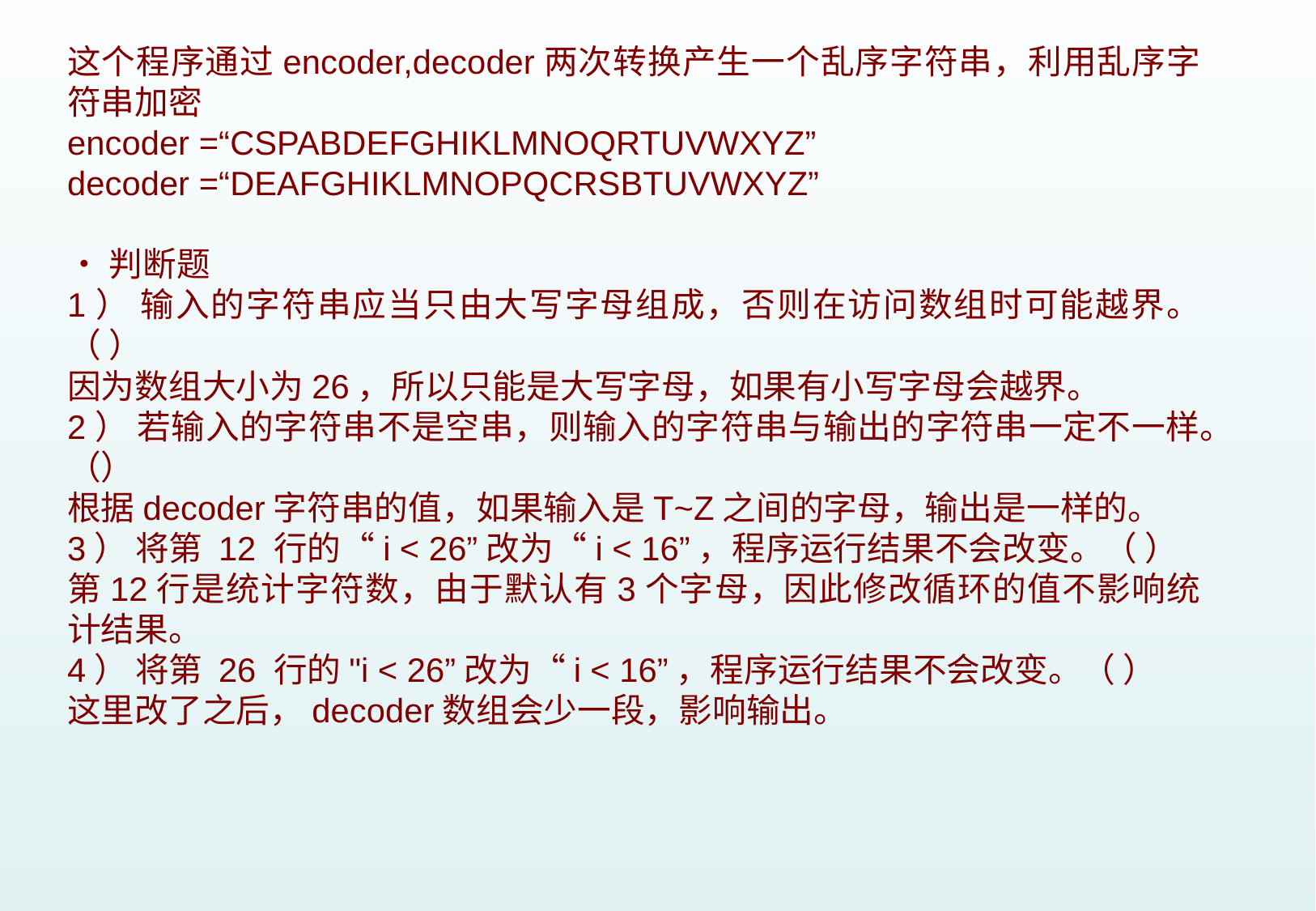

这个程序通过encoder,decoder两次转换产生一个乱序字符串，利用乱序字符串加密
encoder =“CSPABDEFGHIKLMNOQRTUVWXYZ”
decoder =“DEAFGHIKLMNOPQCRSBTUVWXYZ”

•判断题
1） 输入的字符串应当只由大写字母组成，否则在访问数组时可能越界。（ ）
因为数组大小为26，所以只能是大写字母，如果有小写字母会越界。
2） 若输入的字符串不是空串，则输入的字符串与输出的字符串一定不一样。（）
根据decoder字符串的值，如果输入是T~Z之间的字母，输出是一样的。
3） 将第 12 行的“i < 26”改为“i < 16”，程序运行结果不会改变。（ ）
第12行是统计字符数，由于默认有3个字母，因此修改循环的值不影响统计结果。
4） 将第 26 行的"i < 26”改为“i < 16”，程序运行结果不会改变。（ ）
这里改了之后，decoder数组会少一段，影响输出。